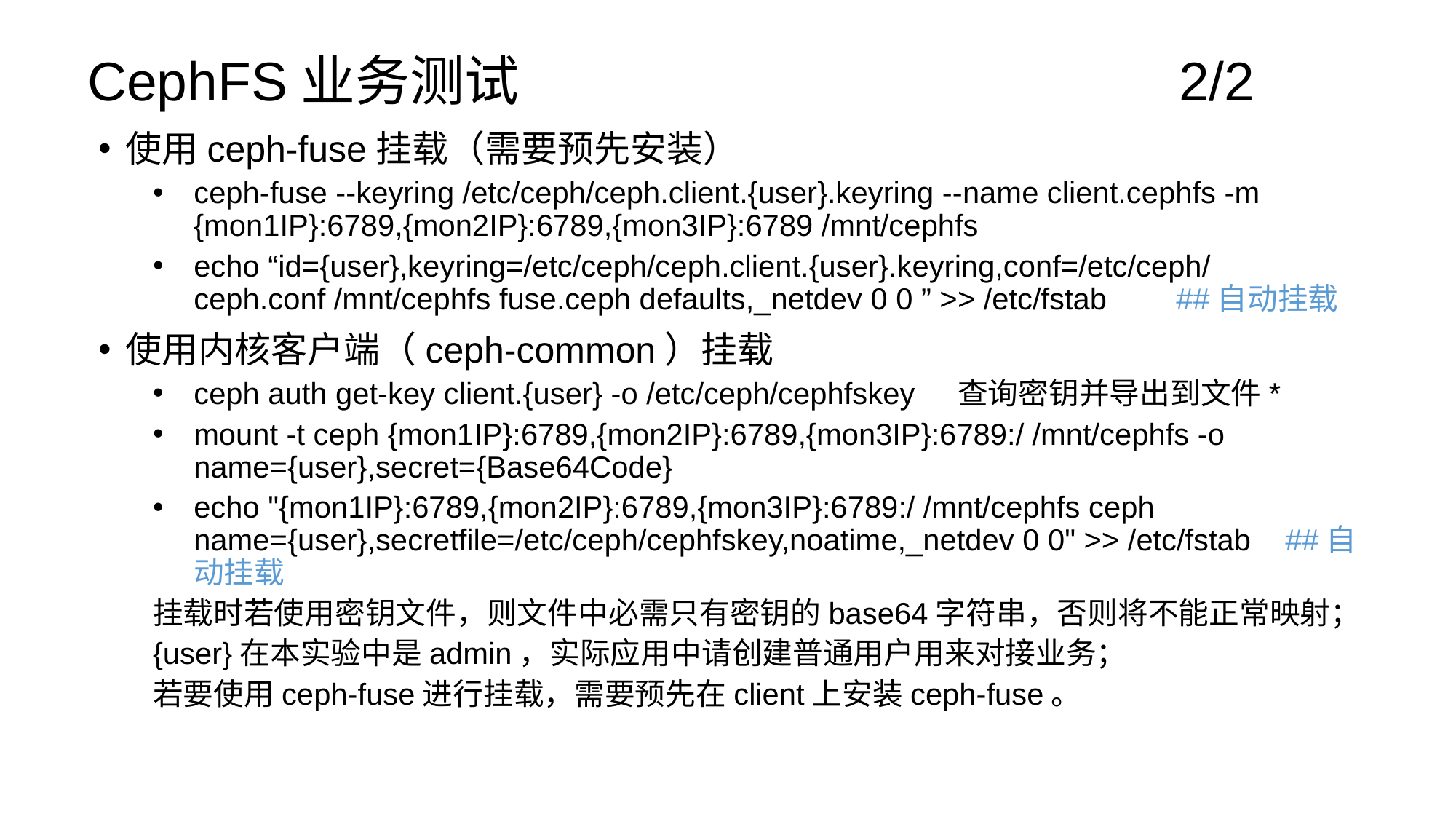

# CephFS业务测试							2/2
使用ceph-fuse挂载（需要预先安装）
ceph-fuse --keyring /etc/ceph/ceph.client.{user}.keyring --name client.cephfs -m {mon1IP}:6789,{mon2IP}:6789,{mon3IP}:6789 /mnt/cephfs
echo “id={user},keyring=/etc/ceph/ceph.client.{user}.keyring,conf=/etc/ceph/ceph.conf /mnt/cephfs fuse.ceph defaults,_netdev 0 0 ” >> /etc/fstab	##自动挂载
使用内核客户端（ceph-common）挂载
ceph auth get-key client.{user} -o /etc/ceph/cephfskey	查询密钥并导出到文件*
mount -t ceph {mon1IP}:6789,{mon2IP}:6789,{mon3IP}:6789:/ /mnt/cephfs -o name={user},secret={Base64Code}
echo "{mon1IP}:6789,{mon2IP}:6789,{mon3IP}:6789:/ /mnt/cephfs ceph name={user},secretfile=/etc/ceph/cephfskey,noatime,_netdev 0 0" >> /etc/fstab	##自动挂载
挂载时若使用密钥文件，则文件中必需只有密钥的base64字符串，否则将不能正常映射；
{user}在本实验中是admin，实际应用中请创建普通用户用来对接业务；
若要使用ceph-fuse进行挂载，需要预先在client上安装ceph-fuse。